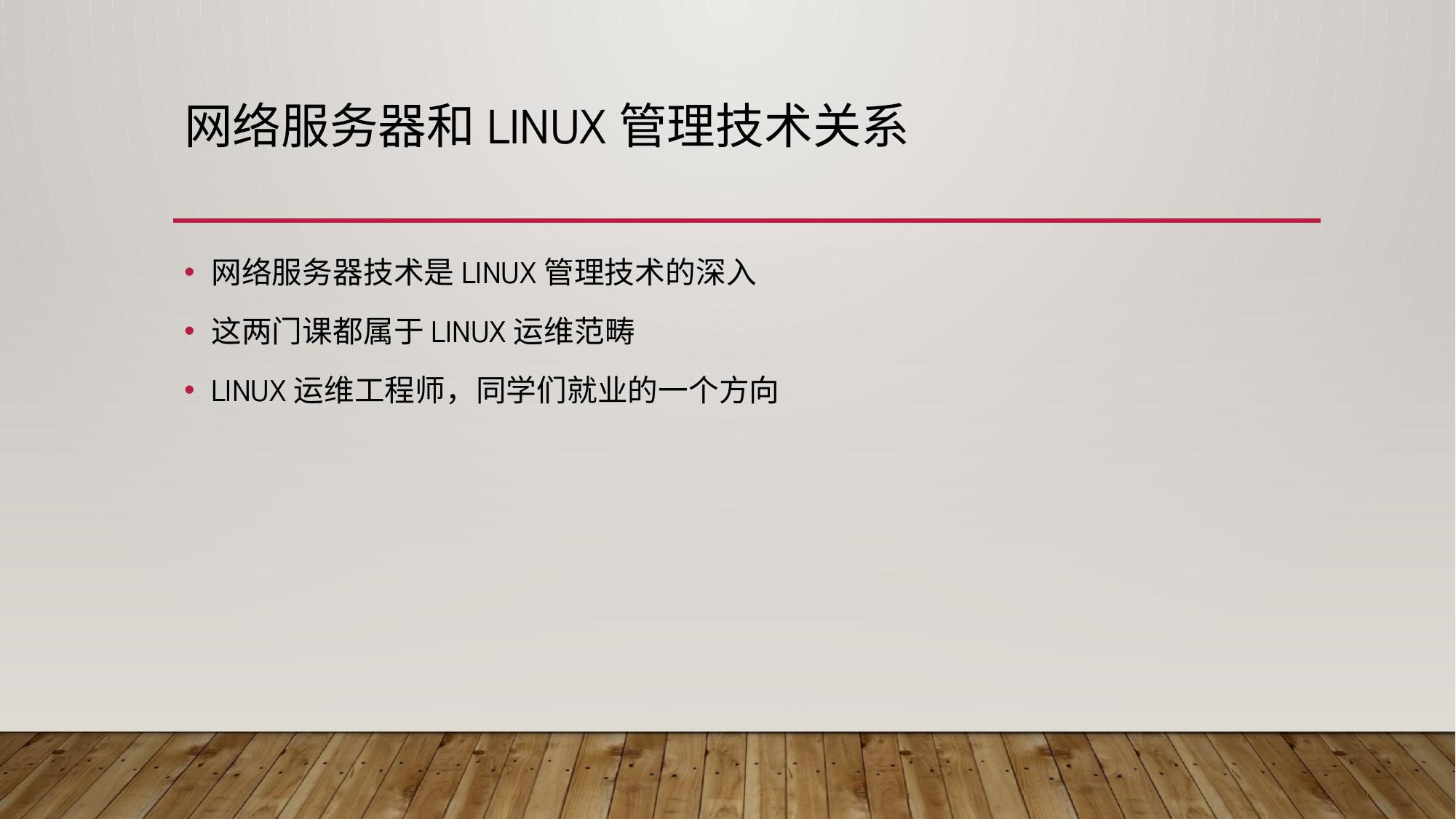

# 网络服务器和LINUX管理技术关系
网络服务器技术是LINUX管理技术的深入
这两门课都属于LINUX运维范畴
LINUX运维工程师，同学们就业的一个方向